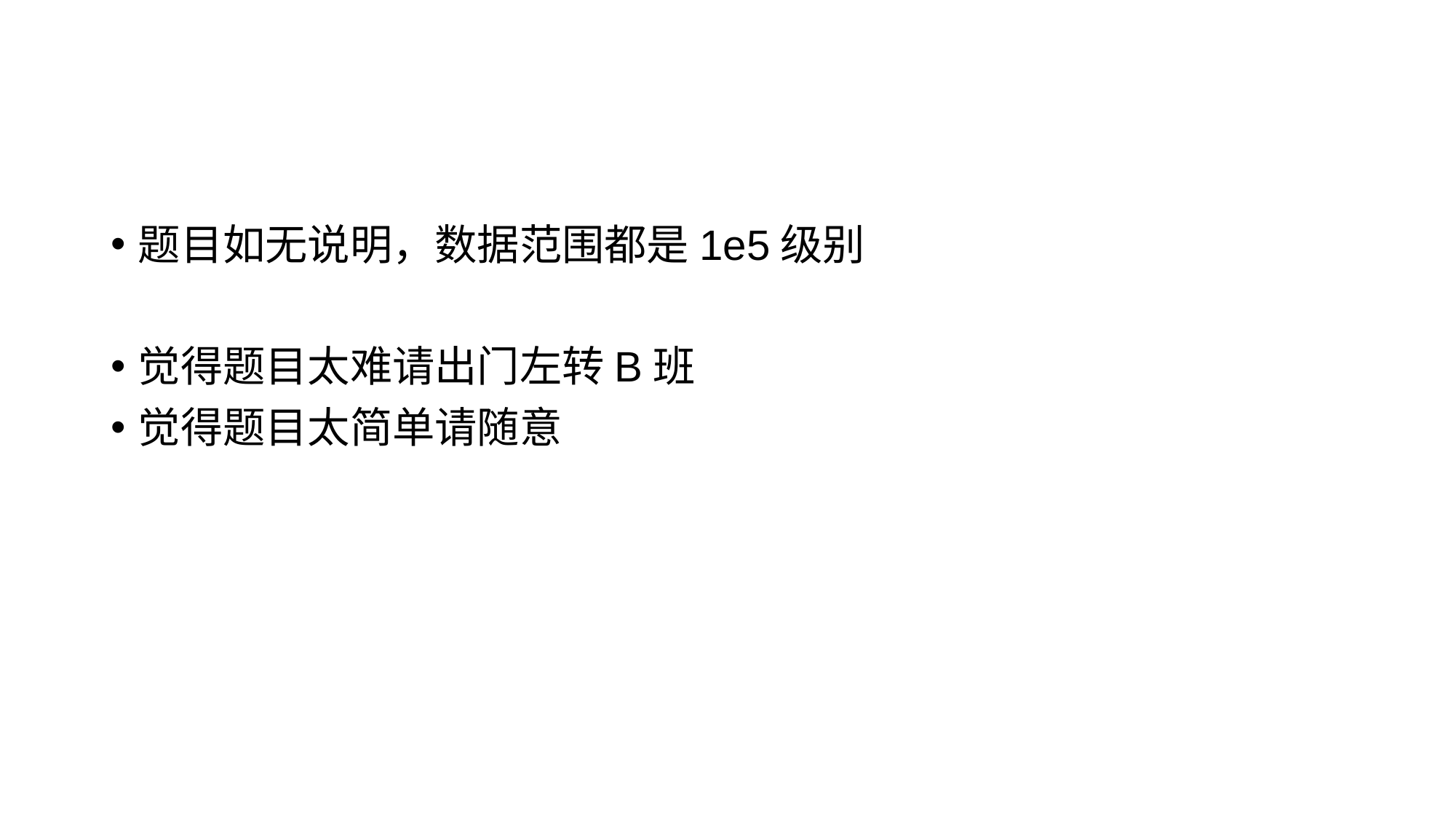

#
题目如无说明，数据范围都是1e5级别

觉得题目太难请出门左转B班
觉得题目太简单请随意